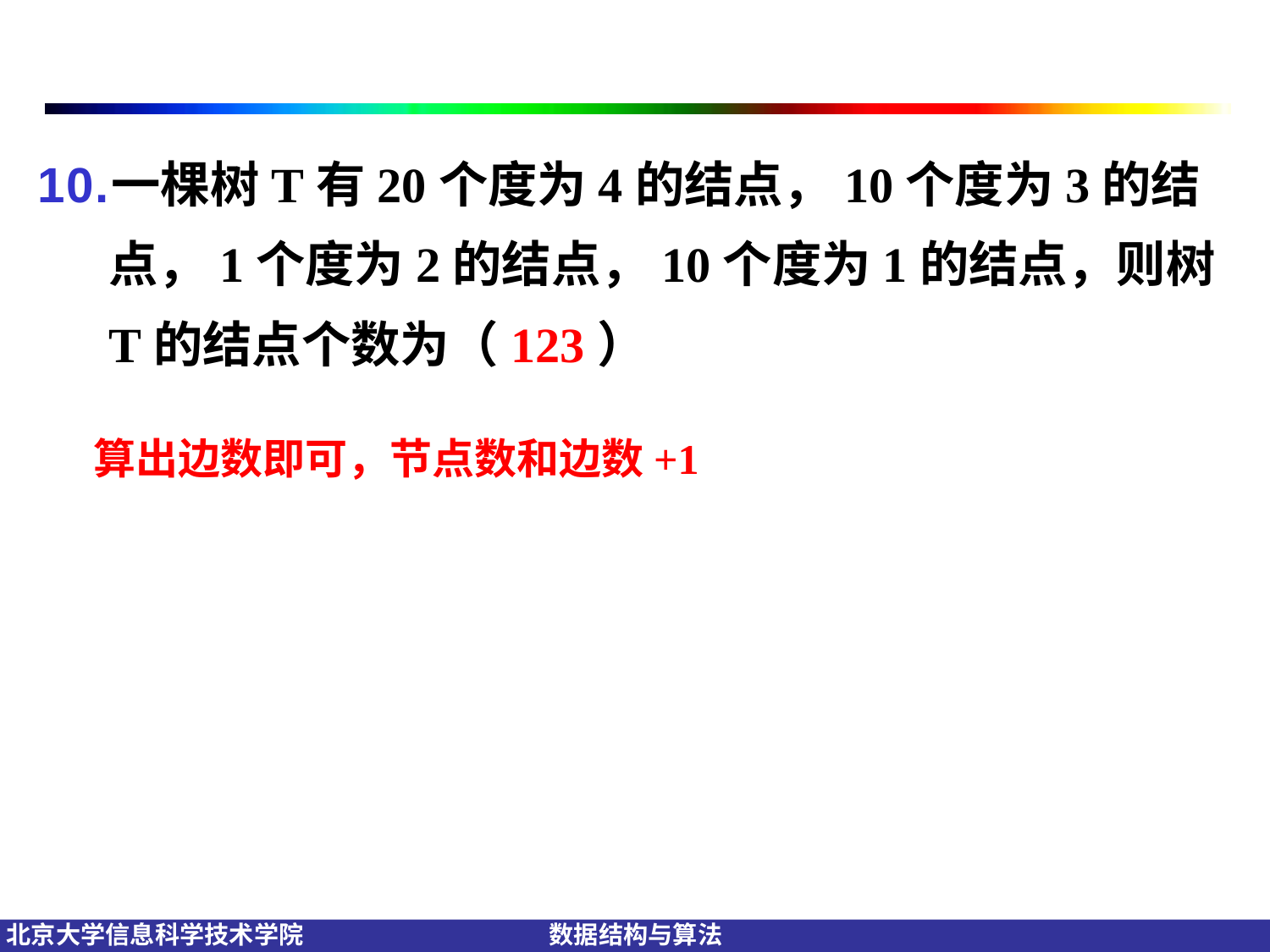

#
一棵树T有20个度为4的结点，10个度为3的结点，1个度为2的结点，10个度为1的结点，则树T的结点个数为（123）
算出边数即可，节点数和边数+1